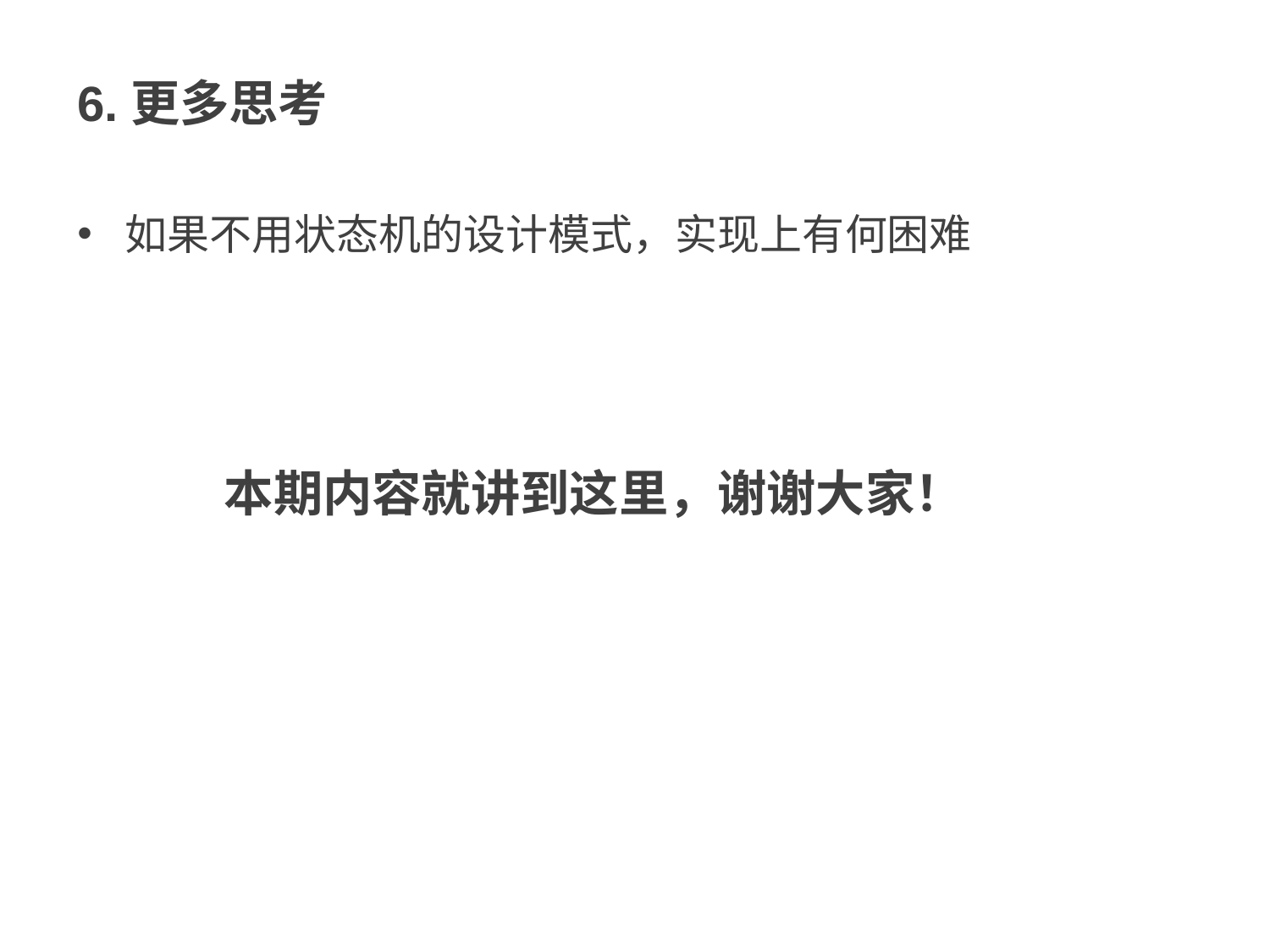

6.更多思考
如果不用状态机的设计模式，实现上有何困难
	本期内容就讲到这里，谢谢大家！